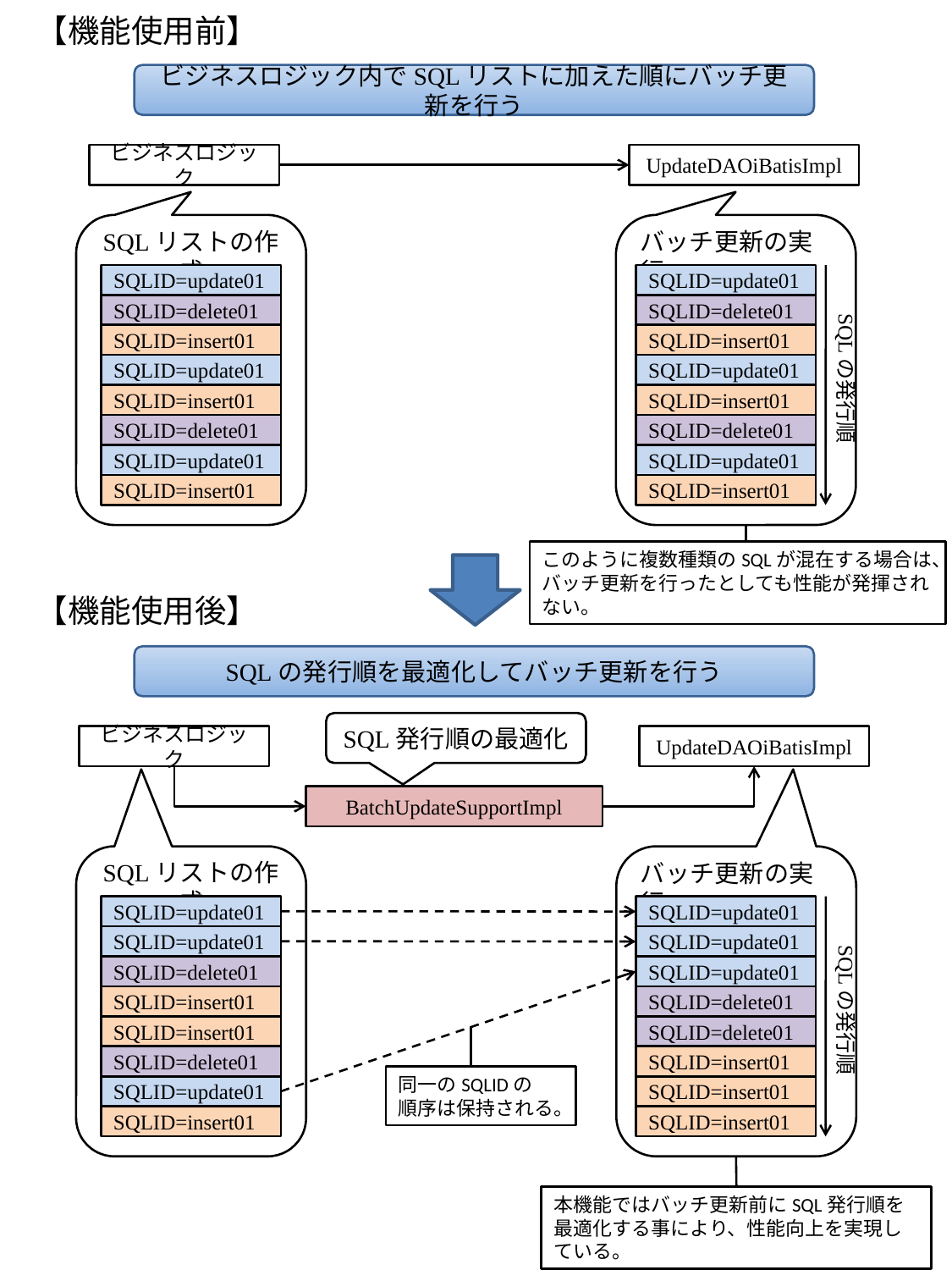

【機能使用前】
ビジネスロジック内でSQLリストに加えた順にバッチ更新を行う
ビジネスロジック
UpdateDAOiBatisImpl
SQLリストの作成
バッチ更新の実行
SQLID=update01
SQLID=delete01
SQLID=insert01
SQLID=update01
SQLID=insert01
SQLID=delete01
SQLID=update01
SQLID=insert01
SQLID=update01
SQLID=delete01
SQLID=insert01
SQLID=update01
SQLID=insert01
SQLID=delete01
SQLID=update01
SQLID=insert01
SQLの発行順
このように複数種類のSQLが混在する場合は、
バッチ更新を行ったとしても性能が発揮されない。

【機能使用後】
SQLの発行順を最適化してバッチ更新を行う
SQL発行順の最適化
ビジネスロジック
UpdateDAOiBatisImpl
BatchUpdateSupportImpl
SQLリストの作成
バッチ更新の実行
SQLID=update01
SQLID=update01
SQLID=delete01
SQLID=insert01
SQLID=insert01
SQLID=delete01
SQLID=update01
SQLID=insert01
SQLID=update01
SQLID=update01
SQLID=update01
SQLID=delete01
SQLID=delete01
SQLID=insert01
SQLID=insert01
SQLID=insert01
SQLの発行順
同一のSQLIDの
順序は保持される。
本機能ではバッチ更新前にSQL発行順を最適化する事により、性能向上を実現している。